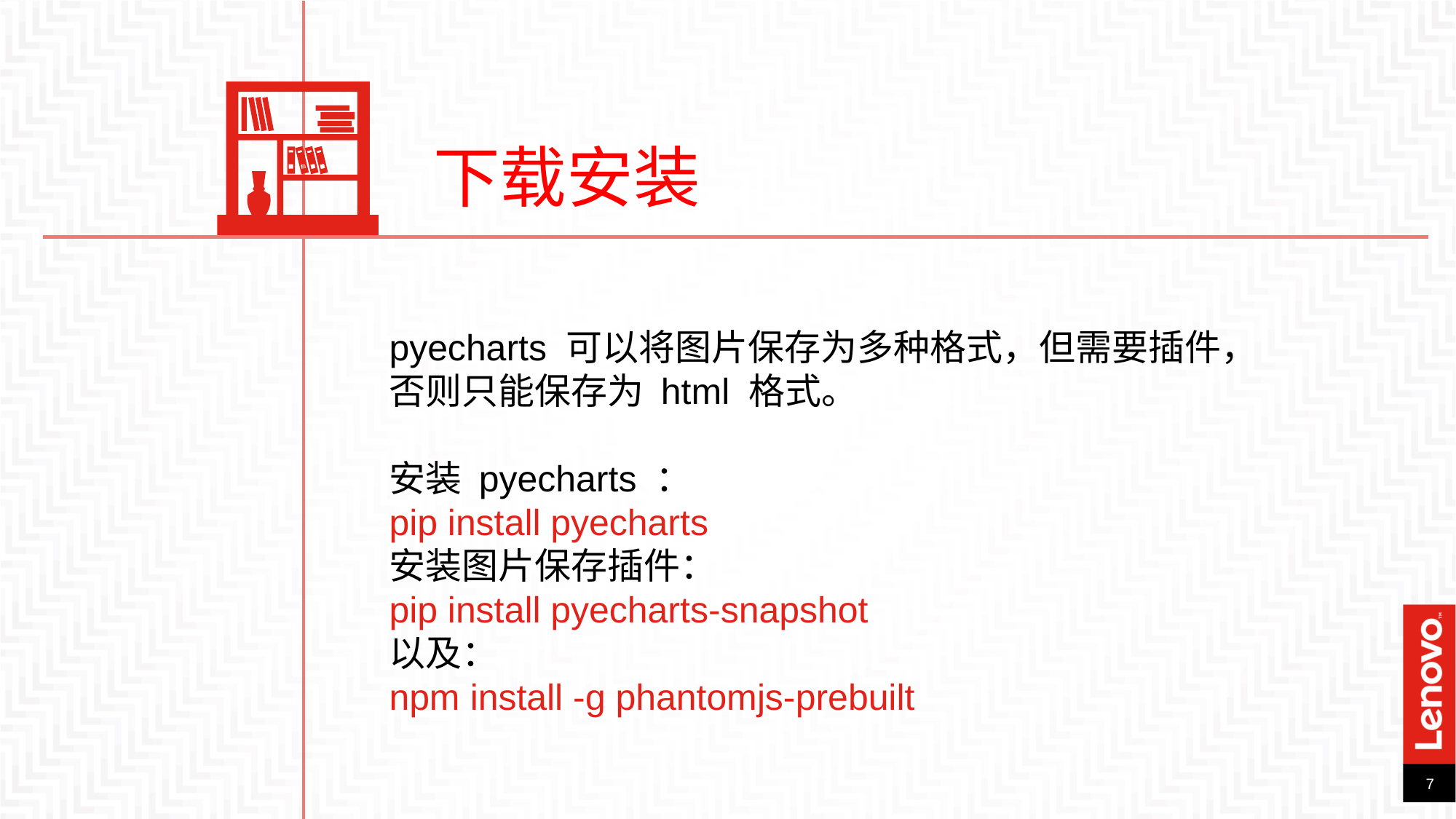

下载安装
pyecharts 可以将图片保存为多种格式，但需要插件，否则只能保存为 html 格式。

安装 pyecharts ：
pip install pyecharts
安装图片保存插件：
pip install pyecharts-snapshot
以及：
npm install -g phantomjs-prebuilt